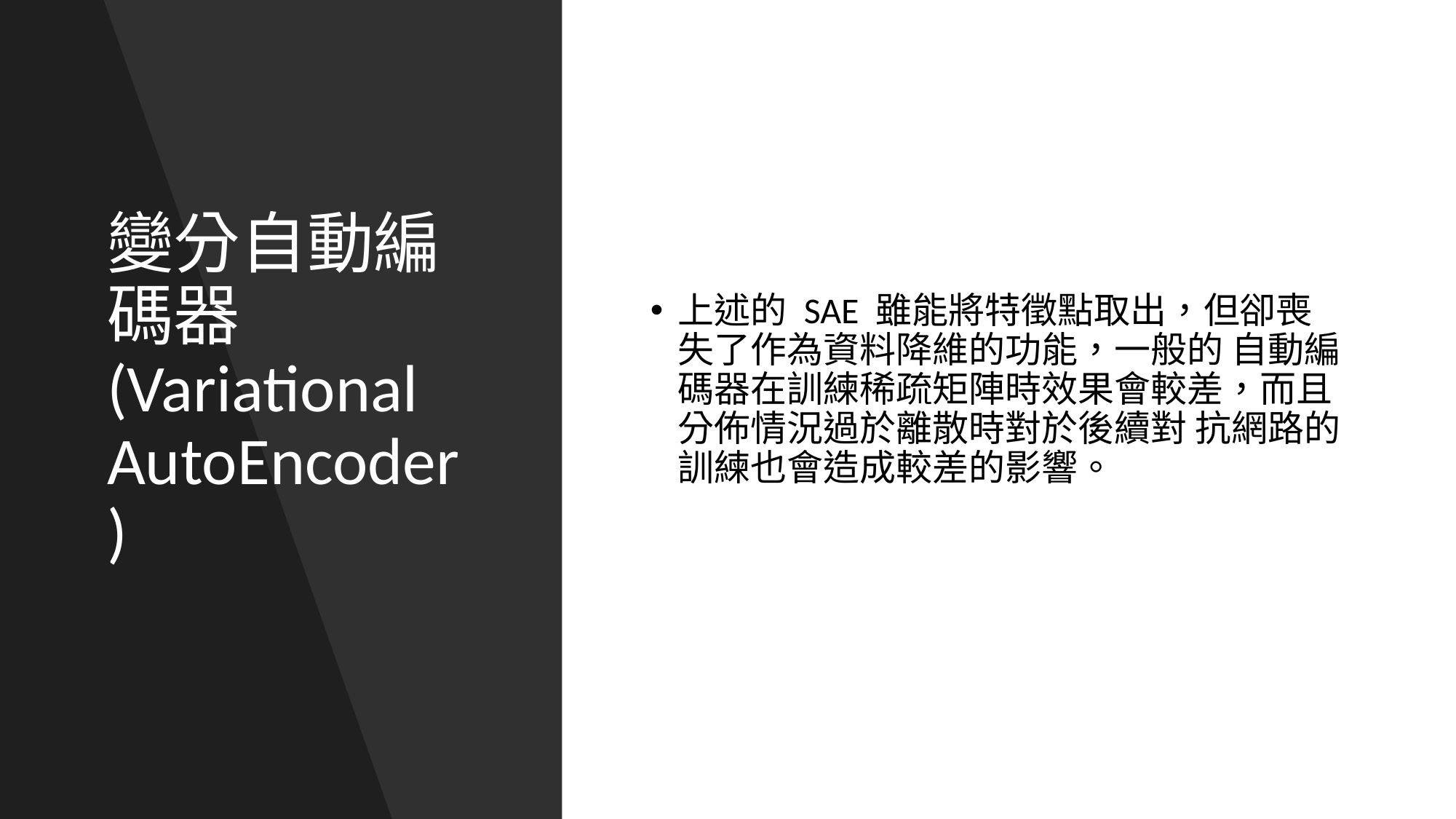

# 變分自動編碼器 (Variational AutoEncoder)
上述的 SAE 雖能將特徵點取出，但卻喪失了作為資料降維的功能，一般的 自動編碼器在訓練稀疏矩陣時效果會較差，而且分佈情況過於離散時對於後續對 抗網路的訓練也會造成較差的影響。